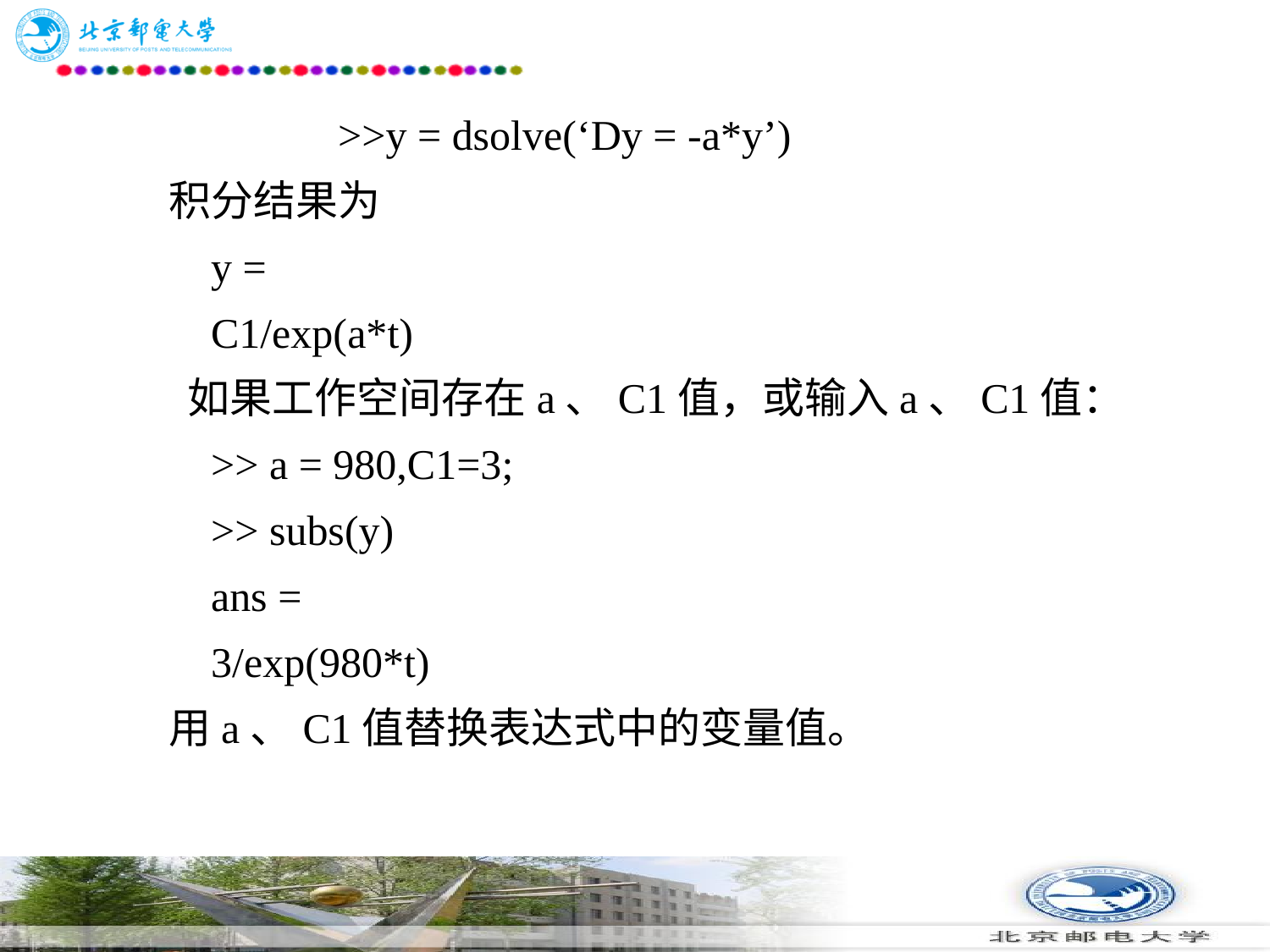

# >>y = dsolve(‘Dy = -a*y’) 　　积分结果为 　　	y = 　　	C1/exp(a*t) 　　  如果工作空间存在a、C1值，或输入a、C1值： 　　	>> a = 980,C1=3; 　　	>> subs(y) 　　	ans = 　　	3/exp(980*t) 　　用a、C1值替换表达式中的变量值。